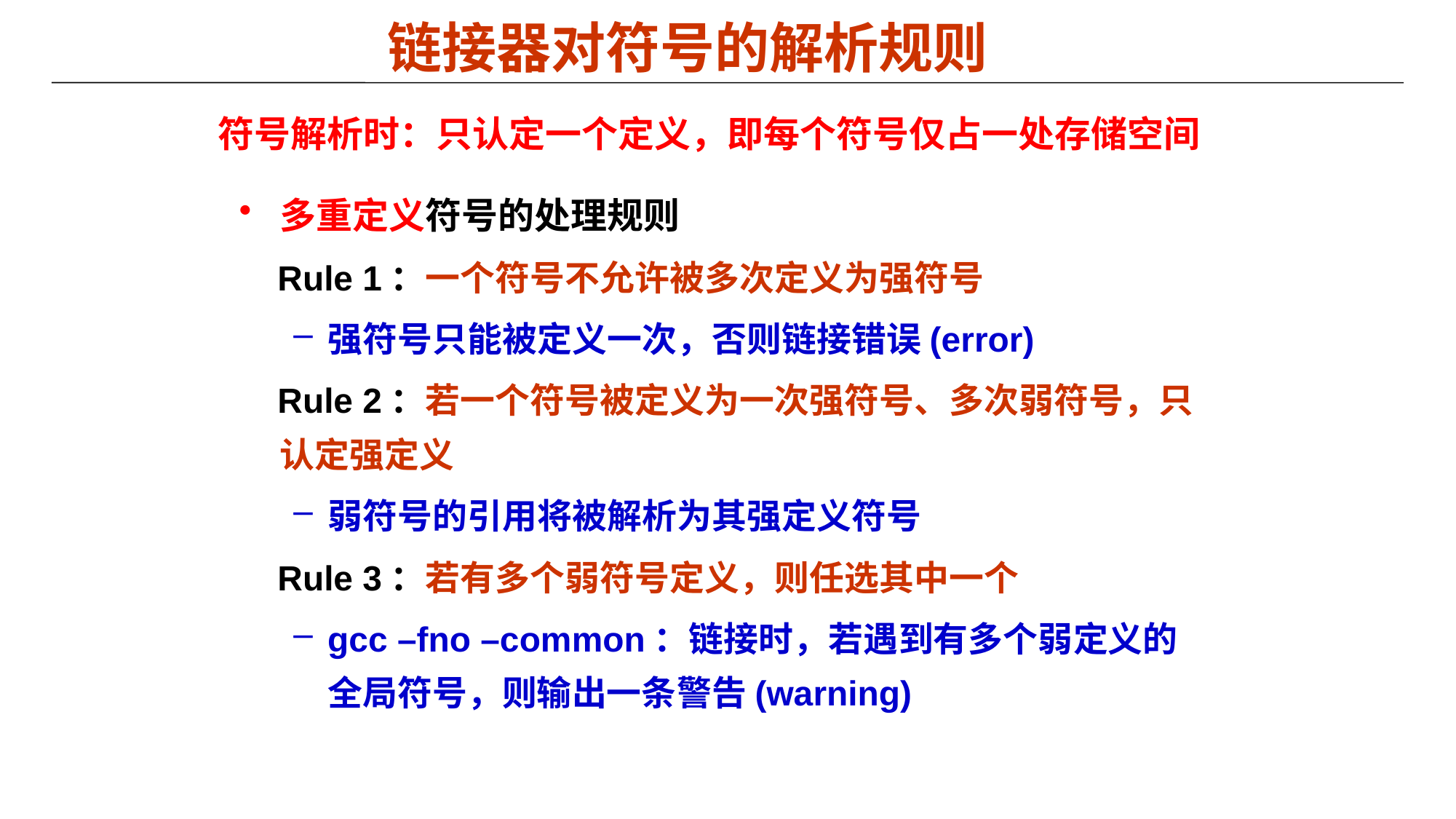

链接器对符号的解析规则
符号解析时：只认定一个定义，即每个符号仅占一处存储空间
多重定义符号的处理规则
    Rule 1：一个符号不允许被多次定义为强符号
强符号只能被定义一次，否则链接错误(error)
    Rule 2：若一个符号被定义为一次强符号、多次弱符号，只认定强定义
弱符号的引用将被解析为其强定义符号
    Rule 3：若有多个弱符号定义，则任选其中一个
gcc –fno –common：链接时，若遇到有多个弱定义的全局符号，则输出一条警告(warning)